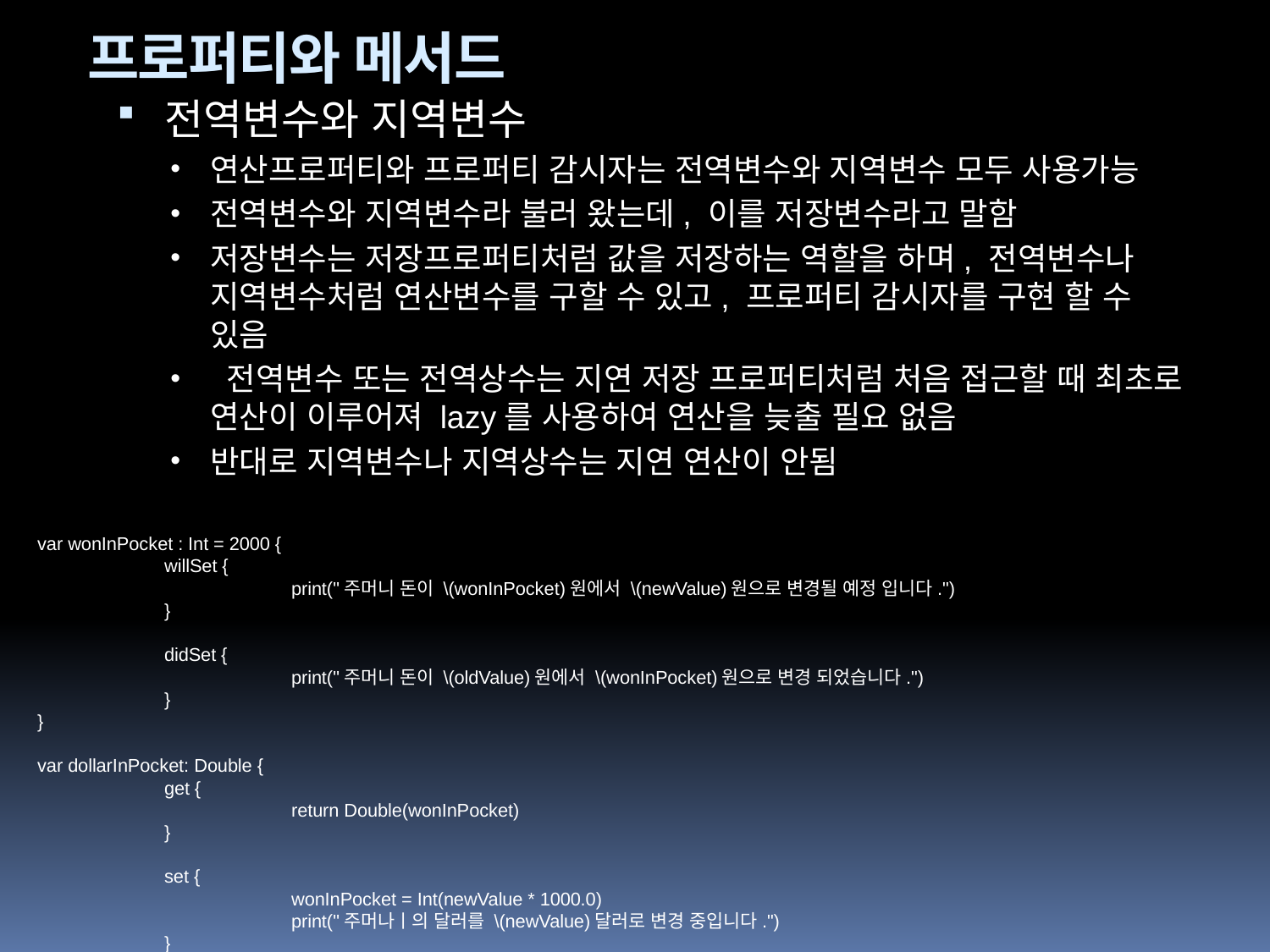

프로퍼티와 메서드
전역변수와 지역변수
연산프로퍼티와 프로퍼티 감시자는 전역변수와 지역변수 모두 사용가능
전역변수와 지역변수라 불러 왔는데, 이를 저장변수라고 말함
저장변수는 저장프로퍼티처럼 값을 저장하는 역할을 하며, 전역변수나 지역변수처럼 연산변수를 구할 수 있고, 프로퍼티 감시자를 구현 할 수 있음
 전역변수 또는 전역상수는 지연 저장 프로퍼티처럼 처음 접근할 때 최초로 연산이 이루어져 lazy를 사용하여 연산을 늦출 필요 없음
반대로 지역변수나 지역상수는 지연 연산이 안됨
var wonInPocket : Int = 2000 {
	willSet {
		print("주머니 돈이 \(wonInPocket)원에서 \(newValue)원으로 변경될 예정 입니다.")
	}

	didSet {
		print("주머니 돈이 \(oldValue)원에서 \(wonInPocket)원으로 변경 되었습니다.")
	}
}

var dollarInPocket: Double {
	get {
		return Double(wonInPocket)
	}

	set {
		wonInPocket = Int(newValue * 1000.0)
		print("주머나ㅣ의 달러를 \(newValue)달러로 변경 중입니다.")
	}
}

//주머니의 돈이 2000원에서 3500원으로 변경될 예정 입니다.
//주머나의 돈이 2000원에서 3500원으로 변경되었습니다.
dollarInPocket = 3.5 // 주머니의 달러를 3.5달러로 변경 중입니다.